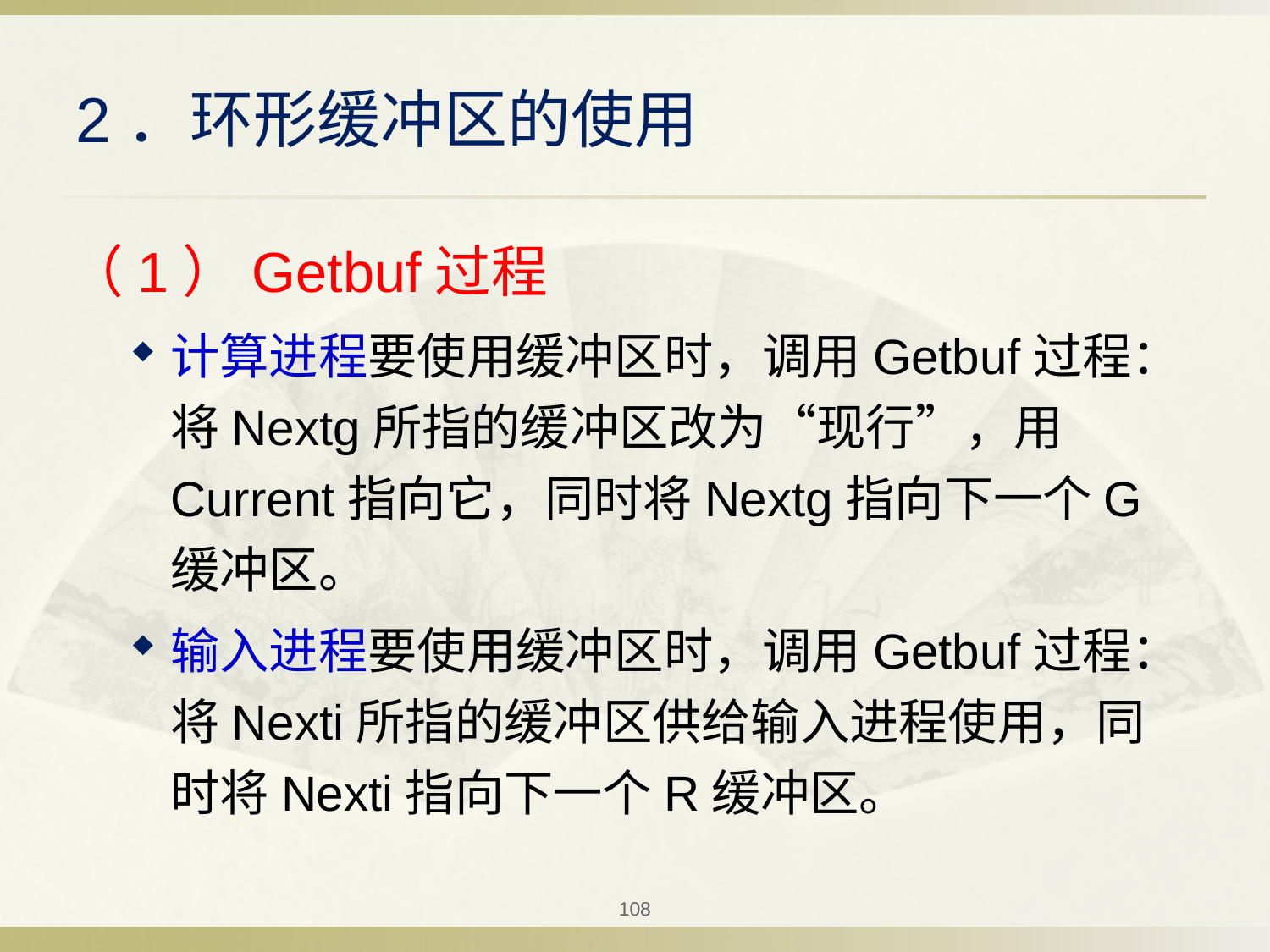

# 2．环形缓冲区的使用
（1）Getbuf过程
计算进程要使用缓冲区时，调用Getbuf过程：将Nextg所指的缓冲区改为“现行”，用Current指向它，同时将Nextg指向下一个G缓冲区。
输入进程要使用缓冲区时，调用Getbuf过程：将Nexti所指的缓冲区供给输入进程使用，同时将Nexti指向下一个R缓冲区。

108